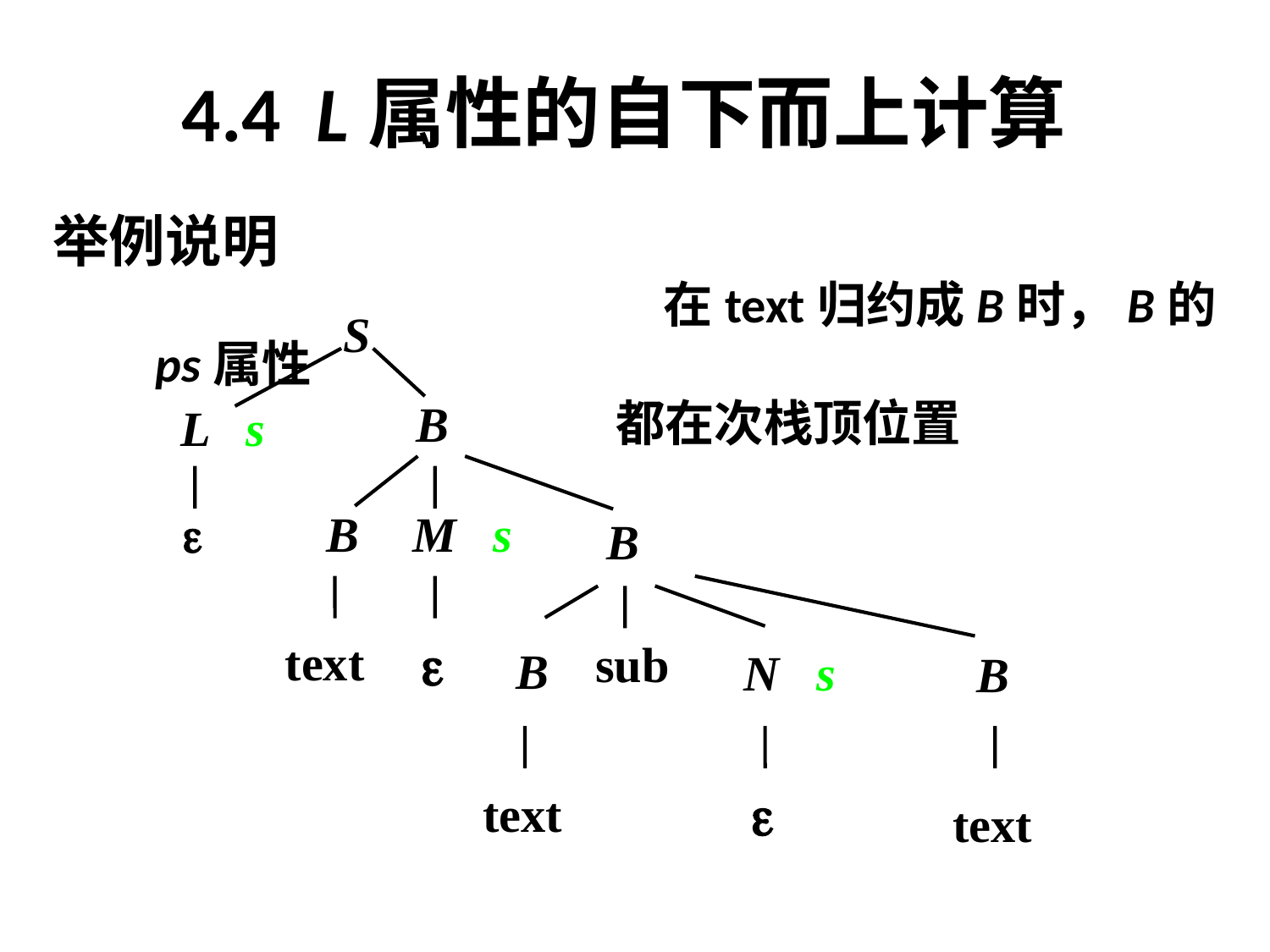

# 4.4  L属性的自下而上计算
举例说明
			        		在text归约成B时，B的ps属性
				      都在次栈顶位置
S

L   s
B

ε
B
M   s
B

text
ε
sub
B
N   s
B

text
ε
text